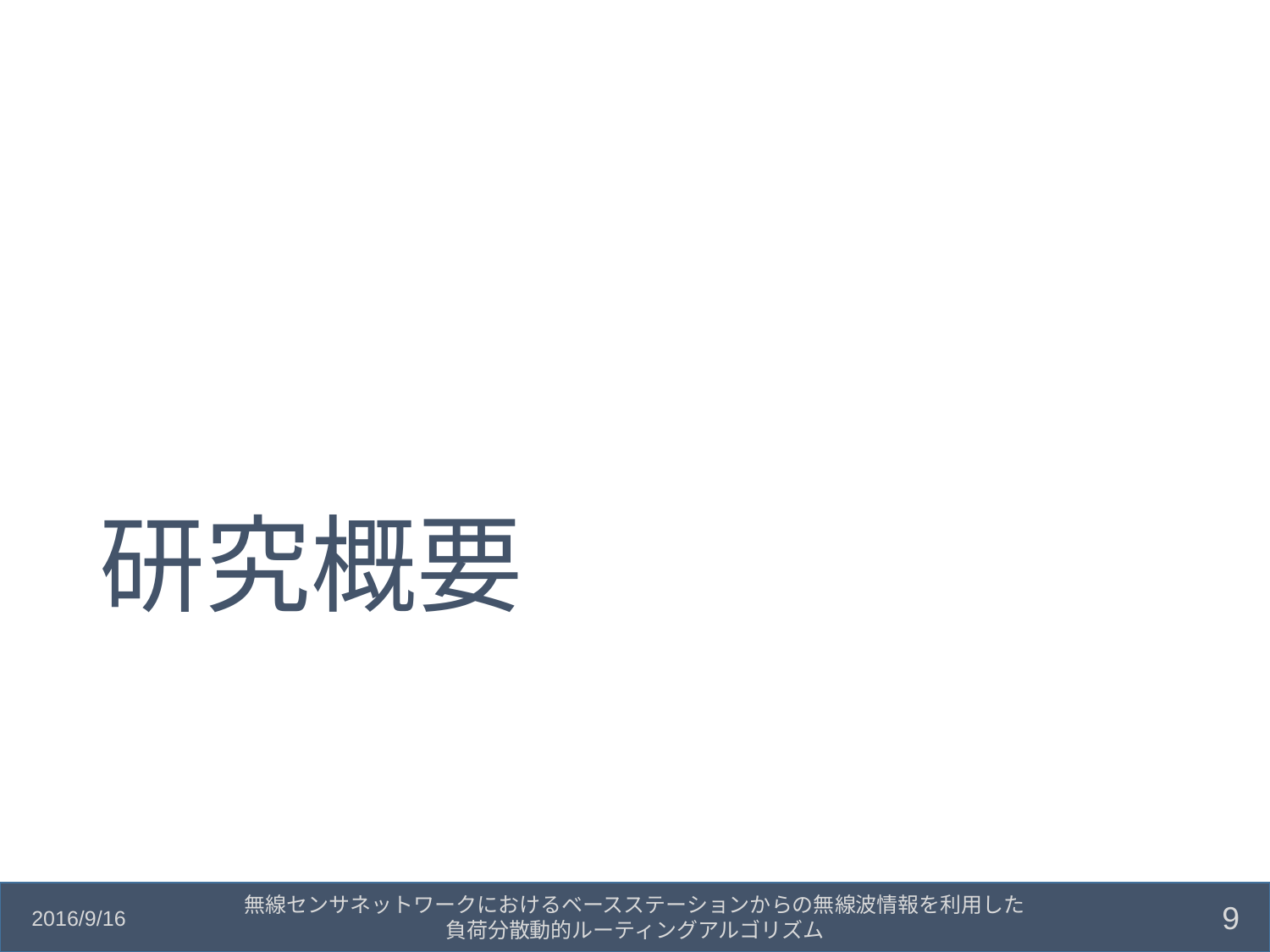

# 研究概要

9
無線センサネットワークにおけるベースステーションからの無線波情報を利用した負荷分散動的ルーティングアルゴリズム
2016/9/16